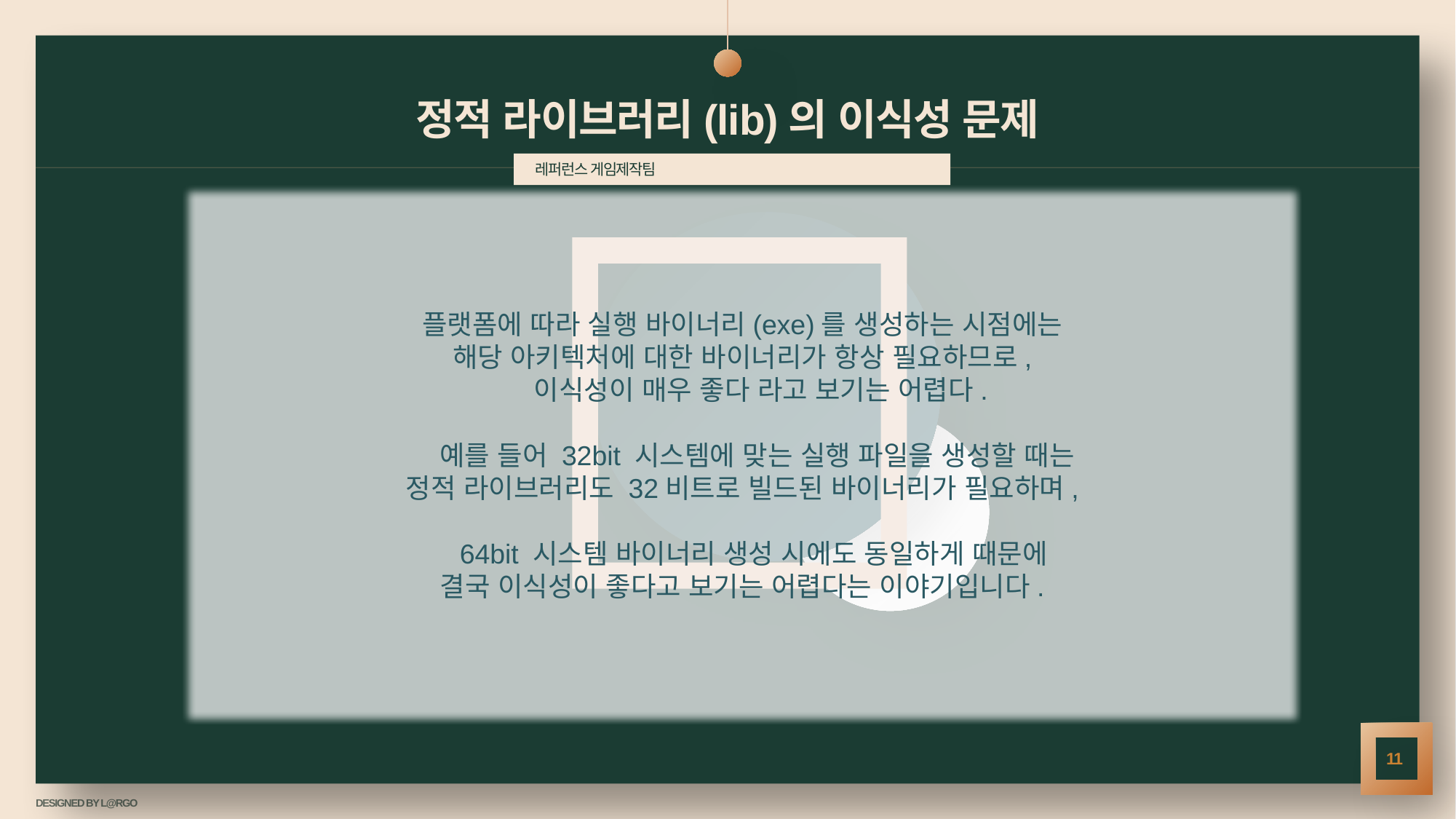

# 정적 라이브러리(lib)의 이식성 문제
레퍼런스 게임제작팀
플랫폼에 따라 실행 바이너리(exe)를 생성하는 시점에는
해당 아키텍처에 대한 바이너리가 항상 필요하므로,
    이식성이 매우 좋다 라고 보기는 어렵다.

    예를 들어 32bit 시스템에 맞는 실행 파일을 생성할 때는
정적 라이브러리도 32비트로 빌드된 바이너리가 필요하며,

    64bit 시스템 바이너리 생성 시에도 동일하게 때문에
결국 이식성이 좋다고 보기는 어렵다는 이야기입니다.

11
DESIGNED BY L@RGO